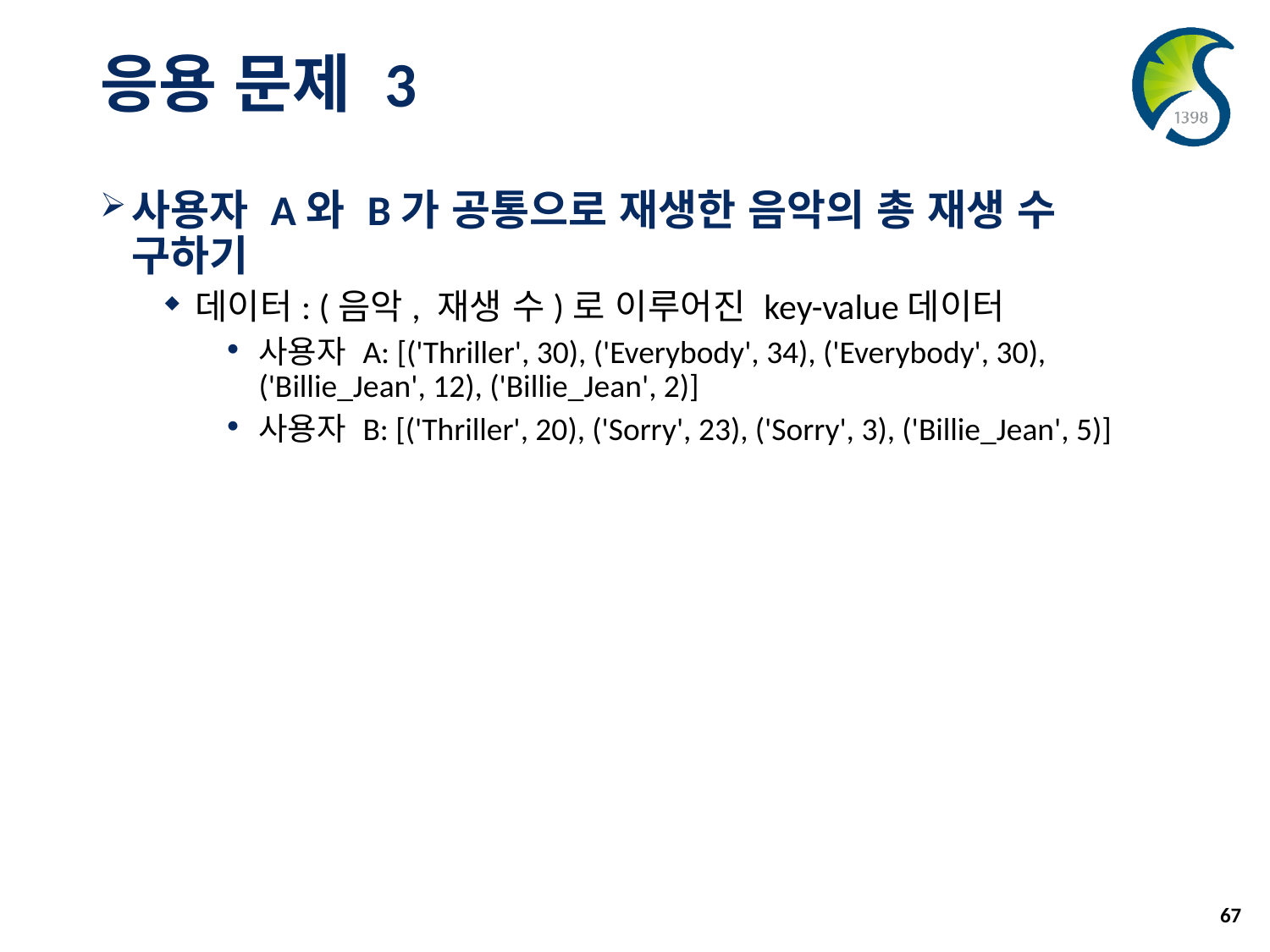

# 응용 문제 3
사용자 A와 B가 공통으로 재생한 음악의 총 재생 수
구하기
데이터: (음악, 재생 수)로 이루어진 key-value데이터
사용자 A: [('Thriller', 30), ('Everybody', 34), ('Everybody', 30), ('Billie_Jean', 12), ('Billie_Jean', 2)]
사용자 B: [('Thriller', 20), ('Sorry', 23), ('Sorry', 3), ('Billie_Jean', 5)]
67